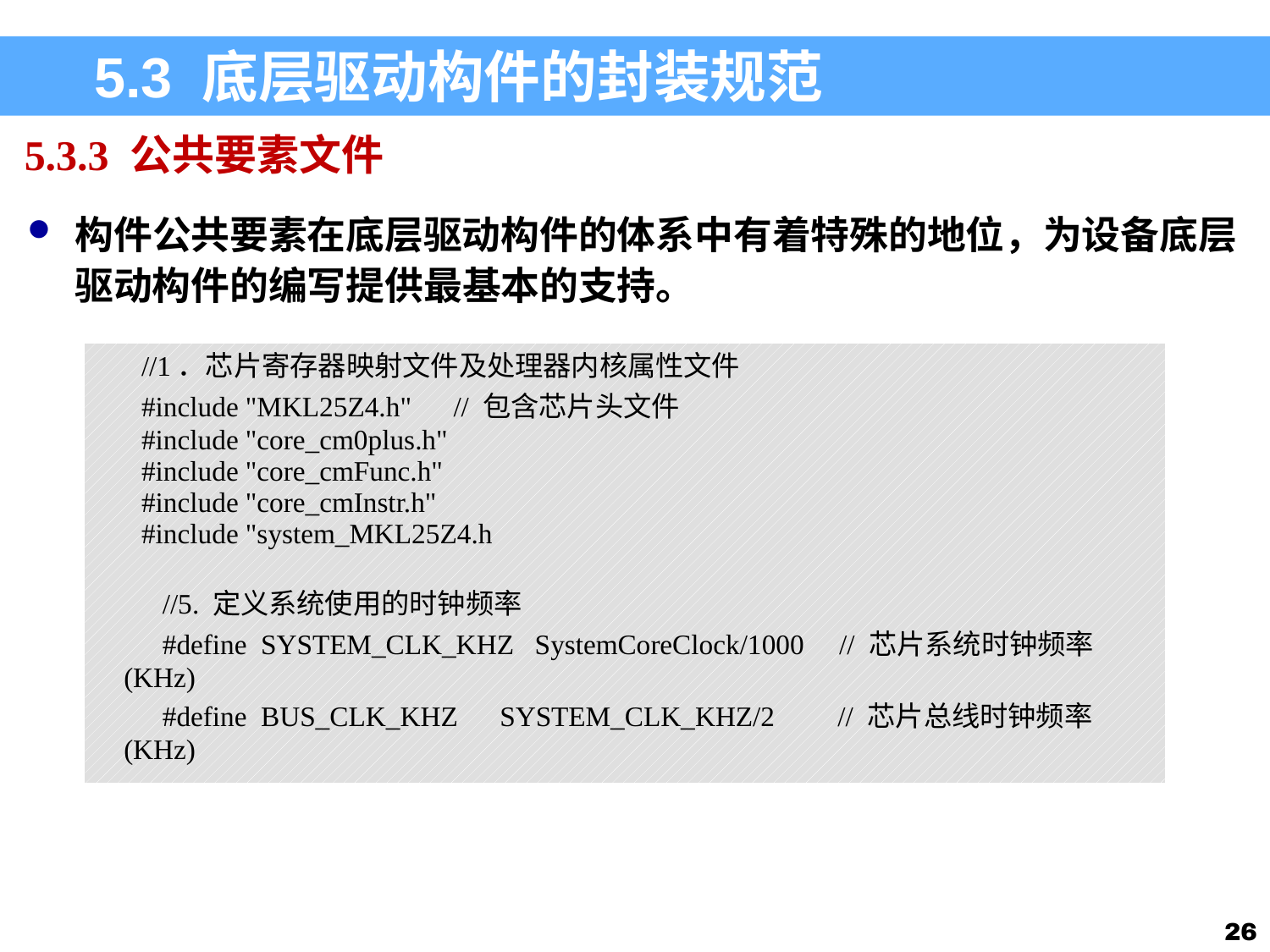

5.3 底层驱动构件的封装规范
5.3.3 公共要素文件
构件公共要素在底层驱动构件的体系中有着特殊的地位，为设备底层驱动构件的编写提供最基本的支持。
| //1．芯片寄存器映射文件及处理器内核属性文件 #include "MKL25Z4.h" // 包含芯片头文件 #include "core\_cm0plus.h" #include "core\_cmFunc.h" #include "core\_cmInstr.h" #include "system\_MKL25Z4.h //5. 定义系统使用的时钟频率 #define SYSTEM\_CLK\_KHZ SystemCoreClock/1000 // 芯片系统时钟频率(KHz) #define BUS\_CLK\_KHZ SYSTEM\_CLK\_KHZ/2 // 芯片总线时钟频率(KHz) |
| --- |
26